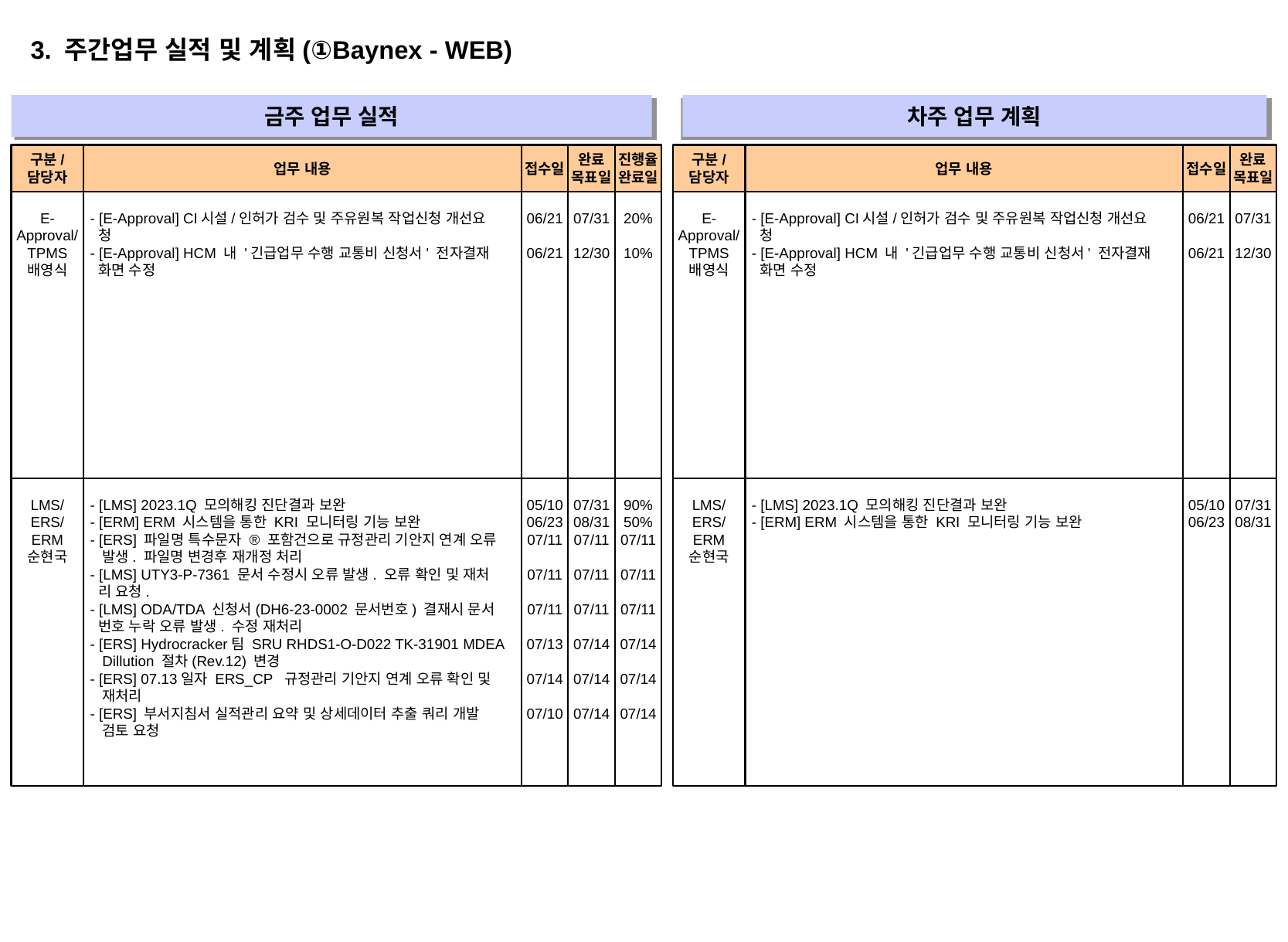

3. 주간업무 실적 및 계획(①Baynex - WEB)
금주 업무 실적
차주 업무 계획
" "
" "
구분/
담당자
업무 내용
접수일
완료
목표일
진행율
완료일
구분/
담당자
업무 내용
접수일
완료
목표일
E-Approval/
TPMS
배영식

- [E-Approval] CI시설/인허가 검수 및 주유원복 작업신청 개선요
  청
- [E-Approval] HCM 내 '긴급업무 수행 교통비 신청서' 전자결재
  화면 수정
06/21
06/21
07/31
12/30
20%
10%
E-Approval/
TPMS
배영식

- [E-Approval] CI시설/인허가 검수 및 주유원복 작업신청 개선요
  청
- [E-Approval] HCM 내 '긴급업무 수행 교통비 신청서' 전자결재
  화면 수정
06/21
06/21
07/31
12/30
LMS/
ERS/
ERM
순현국

- [LMS] 2023.1Q 모의해킹 진단결과 보완
- [ERM] ERM 시스템을 통한 KRI 모니터링 기능 보완
- [ERS] 파일명 특수문자 ® 포함건으로 규정관리 기안지 연계 오류
   발생. 파일명 변경후 재개정 처리
- [LMS] UTY3-P-7361 문서 수정시 오류 발생. 오류 확인 및 재처
  리 요청.
- [LMS] ODA/TDA 신청서(DH6-23-0002 문서번호) 결재시 문서
  번호 누락 오류 발생. 수정 재처리
- [ERS] Hydrocracker팀 SRU RHDS1-O-D022 TK-31901 MDEA
   Dillution 절차(Rev.12) 변경
- [ERS] 07.13일자 ERS_CP  규정관리 기안지 연계 오류 확인 및
   재처리
- [ERS] 부서지침서 실적관리 요약 및 상세데이터 추출 쿼리 개발
   검토 요청
05/10
06/23
07/11
07/11
07/11
07/13
07/14
07/10
07/31
08/31
07/11
07/11
07/11
07/14
07/14
07/14
90%
50%
07/11
07/11
07/11
07/14
07/14
07/14
LMS/
ERS/
ERM
순현국

- [LMS] 2023.1Q 모의해킹 진단결과 보완
- [ERM] ERM 시스템을 통한 KRI 모니터링 기능 보완
05/10
06/23
07/31
08/31